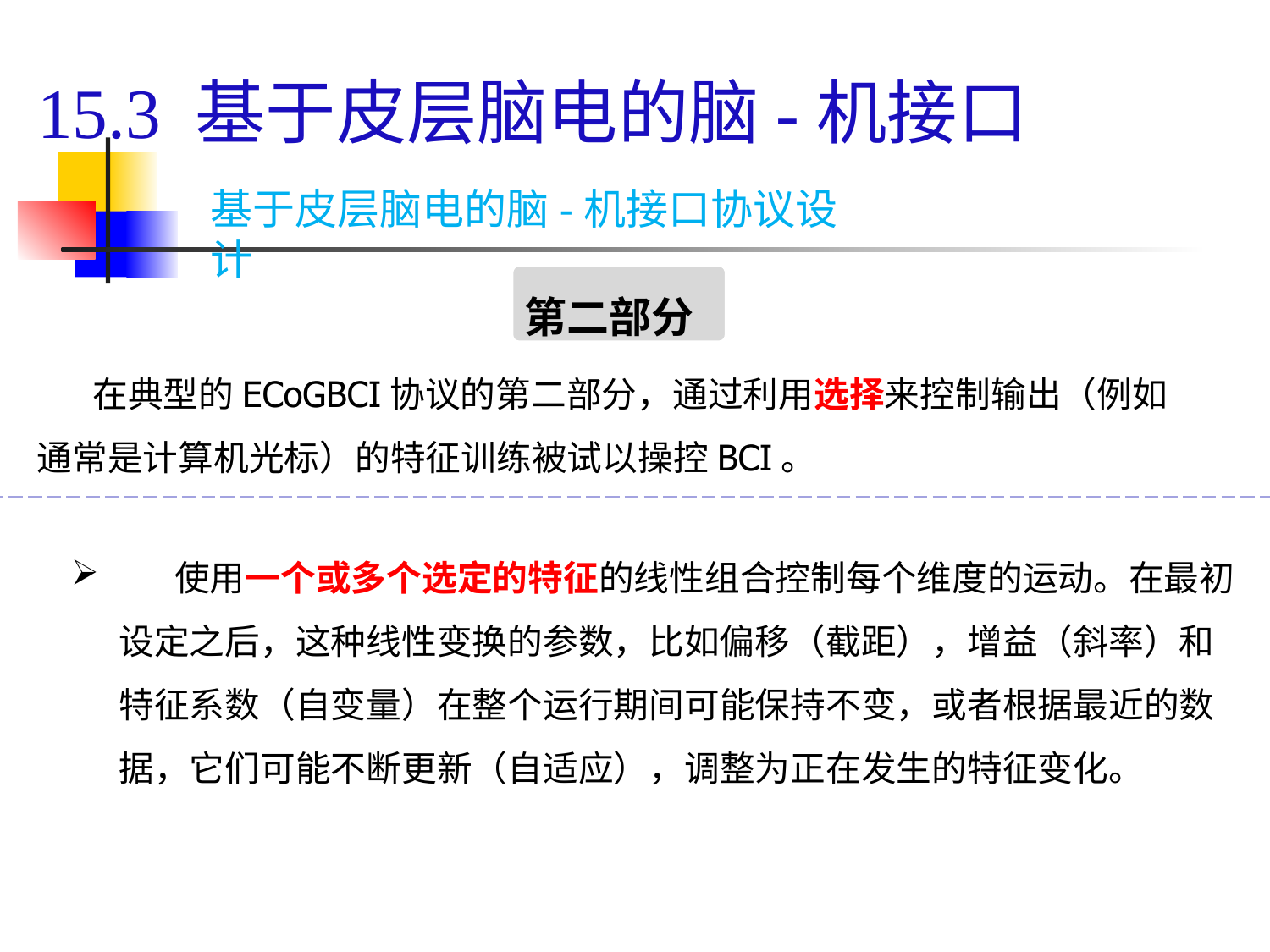

# 15.3 基于皮层脑电的脑-机接口
基于皮层脑电的脑-机接口协议设计
第二部分
      在典型的ECoGBCI协议的第二部分，通过利用选择来控制输出（例如通常是计算机光标）的特征训练被试以操控BCI。
      使用一个或多个选定的特征的线性组合控制每个维度的运动。在最初设定之后，这种线性变换的参数，比如偏移（截距），增益（斜率）和特征系数（自变量）在整个运行期间可能保持不变，或者根据最近的数据，它们可能不断更新（自适应），调整为正在发生的特征变化。